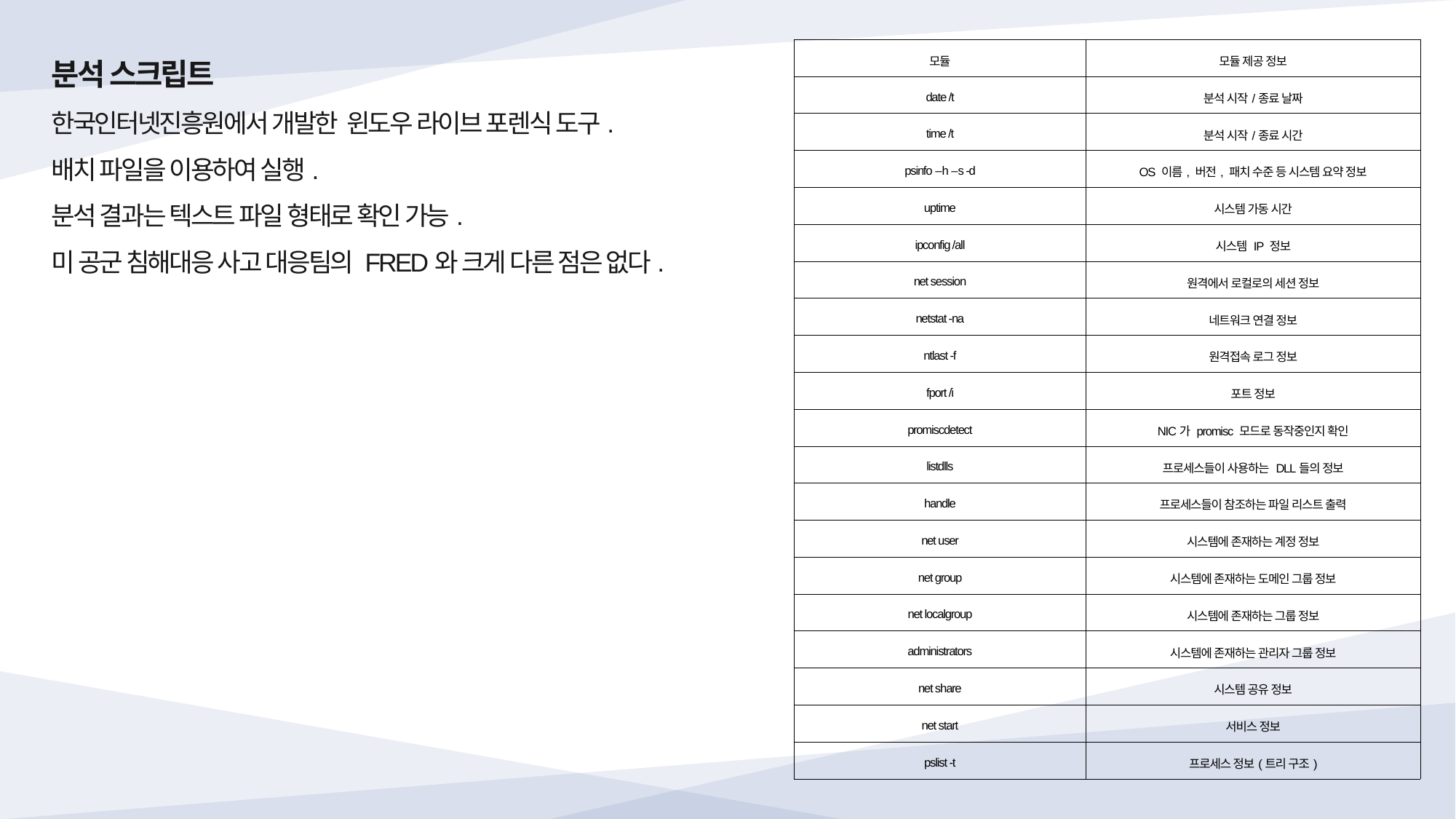

분석 스크립트
한국인터넷진흥원에서 개발한  윈도우 라이브 포렌식 도구.
배치 파일을 이용하여 실행.
분석 결과는 텍스트 파일 형태로 확인 가능.
미 공군 침해대응 사고 대응팀의 FRED와 크게 다른 점은 없다.
| 모듈 | 모듈 제공 정보 |
| --- | --- |
| date /t | 분석 시작/종료 날짜 |
| time /t | 분석 시작/종료 시간 |
| psinfo –h –s -d | OS 이름, 버전, 패치 수준 등 시스템 요약 정보 |
| uptime | 시스템 가동 시간 |
| ipconfig /all | 시스템 IP 정보 |
| net session | 원격에서 로컬로의 세션 정보 |
| netstat -na | 네트워크 연결 정보 |
| ntlast -f | 원격접속 로그 정보 |
| fport /i | 포트 정보 |
| promiscdetect | NIC가 promisc 모드로 동작중인지 확인 |
| listdlls | 프로세스들이 사용하는 DLL들의 정보 |
| handle | 프로세스들이 참조하는 파일 리스트 출력 |
| net user | 시스템에 존재하는 계정 정보 |
| net group | 시스템에 존재하는 도메인 그룹 정보 |
| net localgroup | 시스템에 존재하는 그룹 정보 |
| administrators | 시스템에 존재하는 관리자 그룹 정보 |
| net share | 시스템 공유 정보 |
| net start | 서비스 정보 |
| pslist -t | 프로세스 정보(트리 구조) |